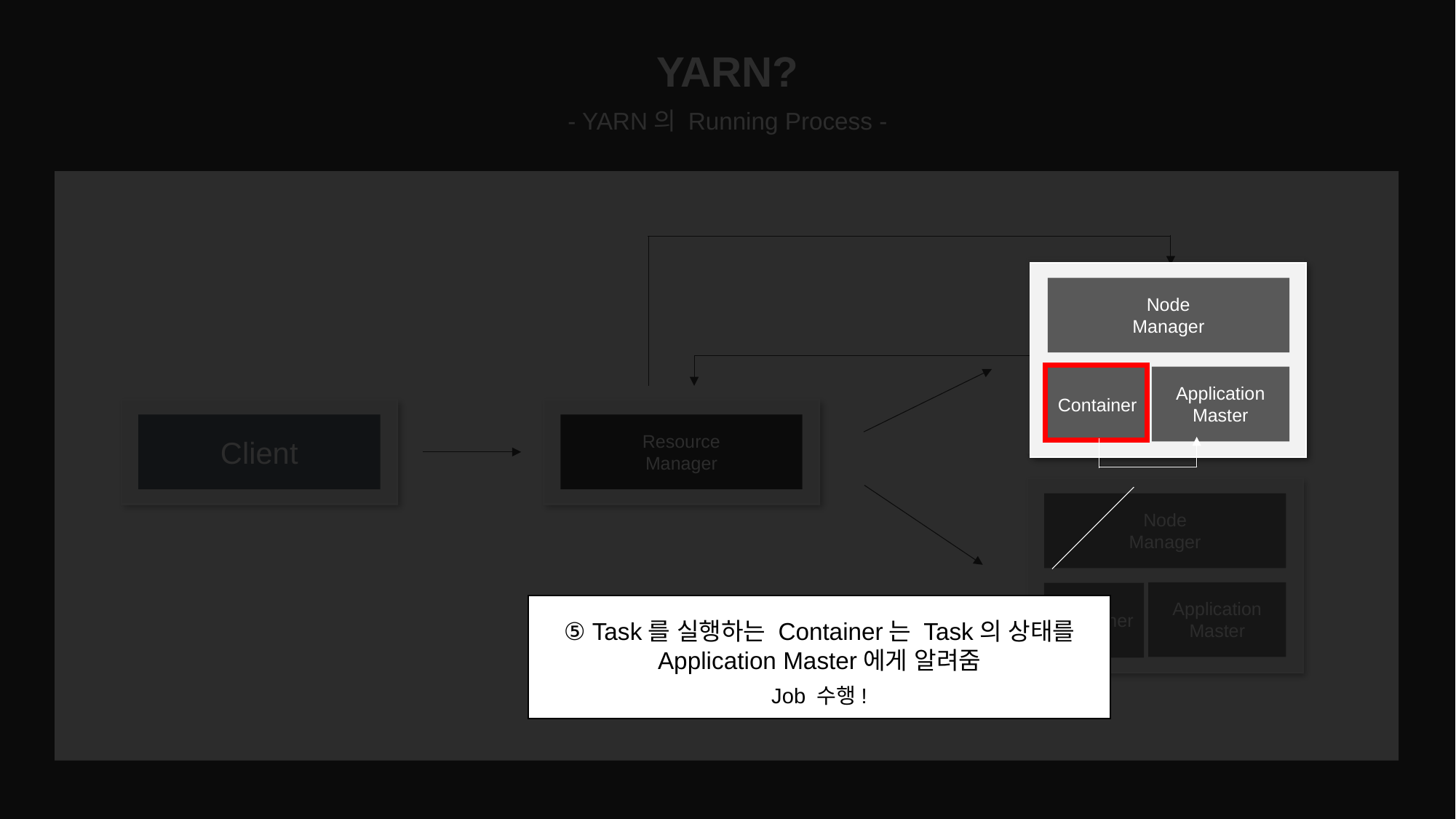

YARN?
- YARN의 Running Process -

Node
Manager

Application
Master
Container

Node
Manager

Application
Master
Container

Client

Resource
Manager

Node
Manager

Application
Master
Container

⑤ Task를 실행하는 Container는 Task의 상태를
Application Master에게 알려줌
Job 수행!